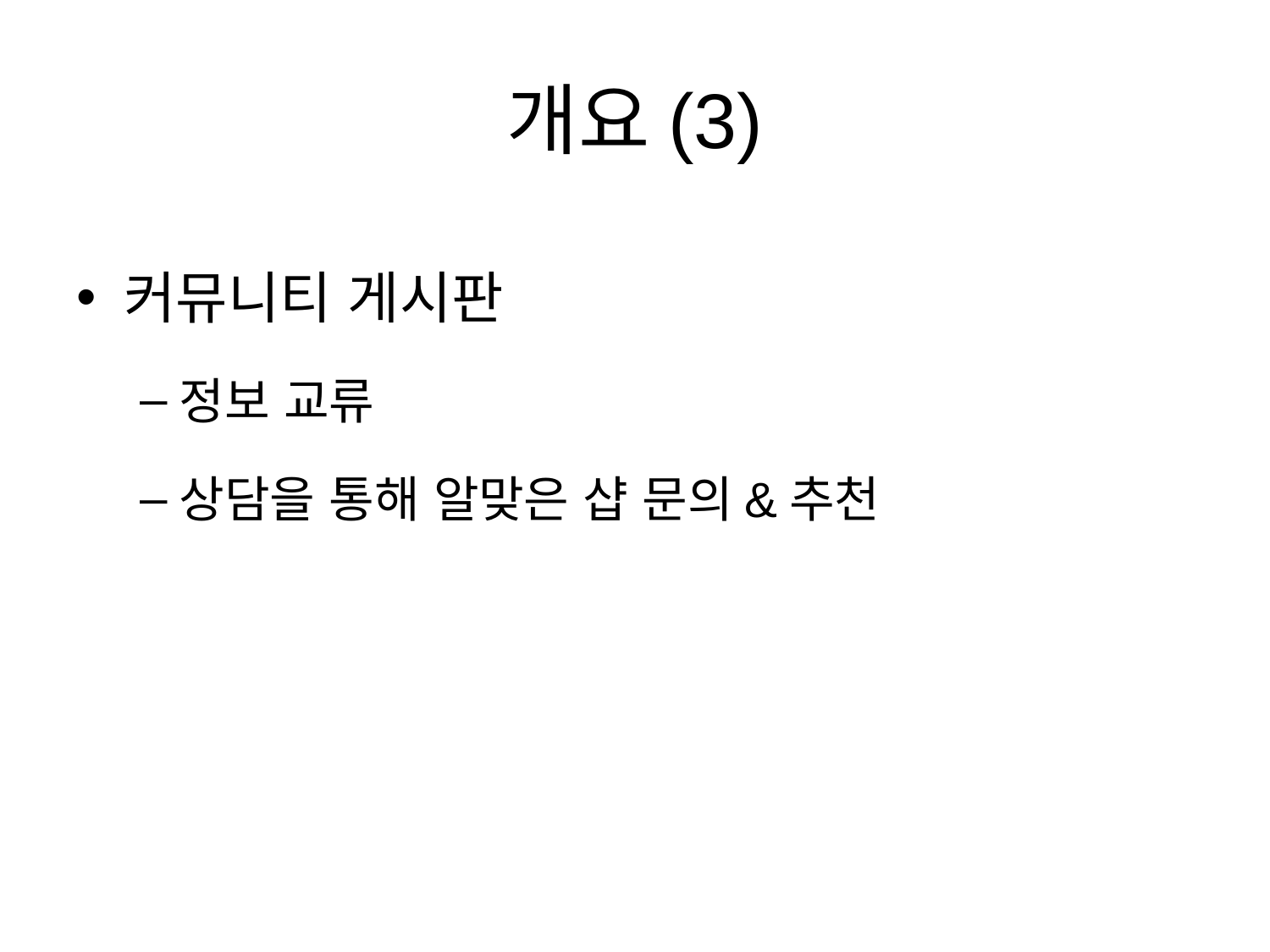

# 개요(3)
커뮤니티 게시판
정보 교류
상담을 통해 알맞은 샵 문의&추천